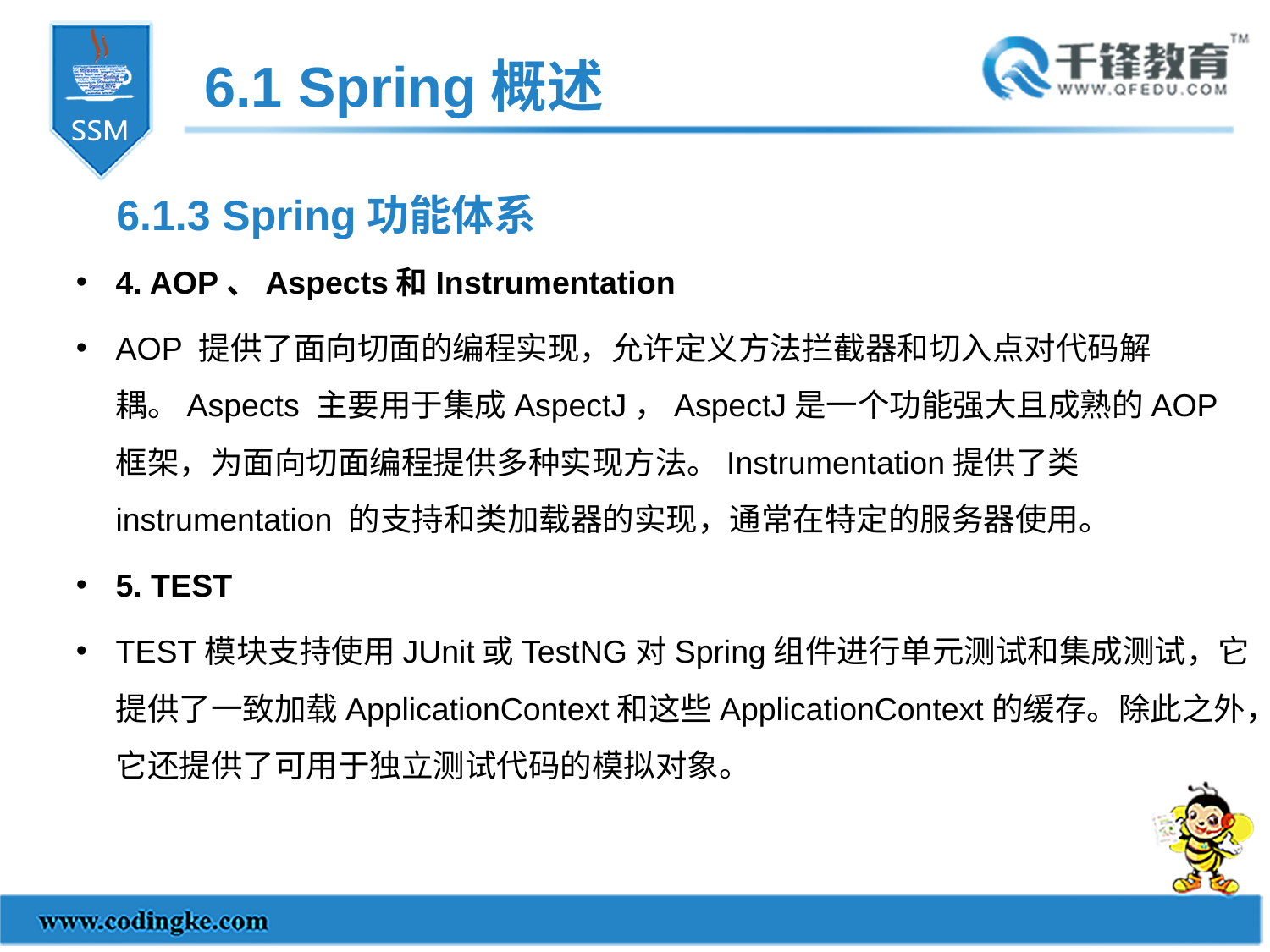

6.1 Spring概述
6.1.3 Spring功能体系
4. AOP、Aspects和Instrumentation
AOP 提供了面向切面的编程实现，允许定义方法拦截器和切入点对代码解耦。Aspects 主要用于集成AspectJ，AspectJ是一个功能强大且成熟的AOP框架，为面向切面编程提供多种实现方法。Instrumentation提供了类instrumentation 的支持和类加载器的实现，通常在特定的服务器使用。
5. TEST
TEST模块支持使用JUnit或TestNG对Spring组件进行单元测试和集成测试，它提供了一致加载ApplicationContext和这些ApplicationContext的缓存。除此之外，它还提供了可用于独立测试代码的模拟对象。